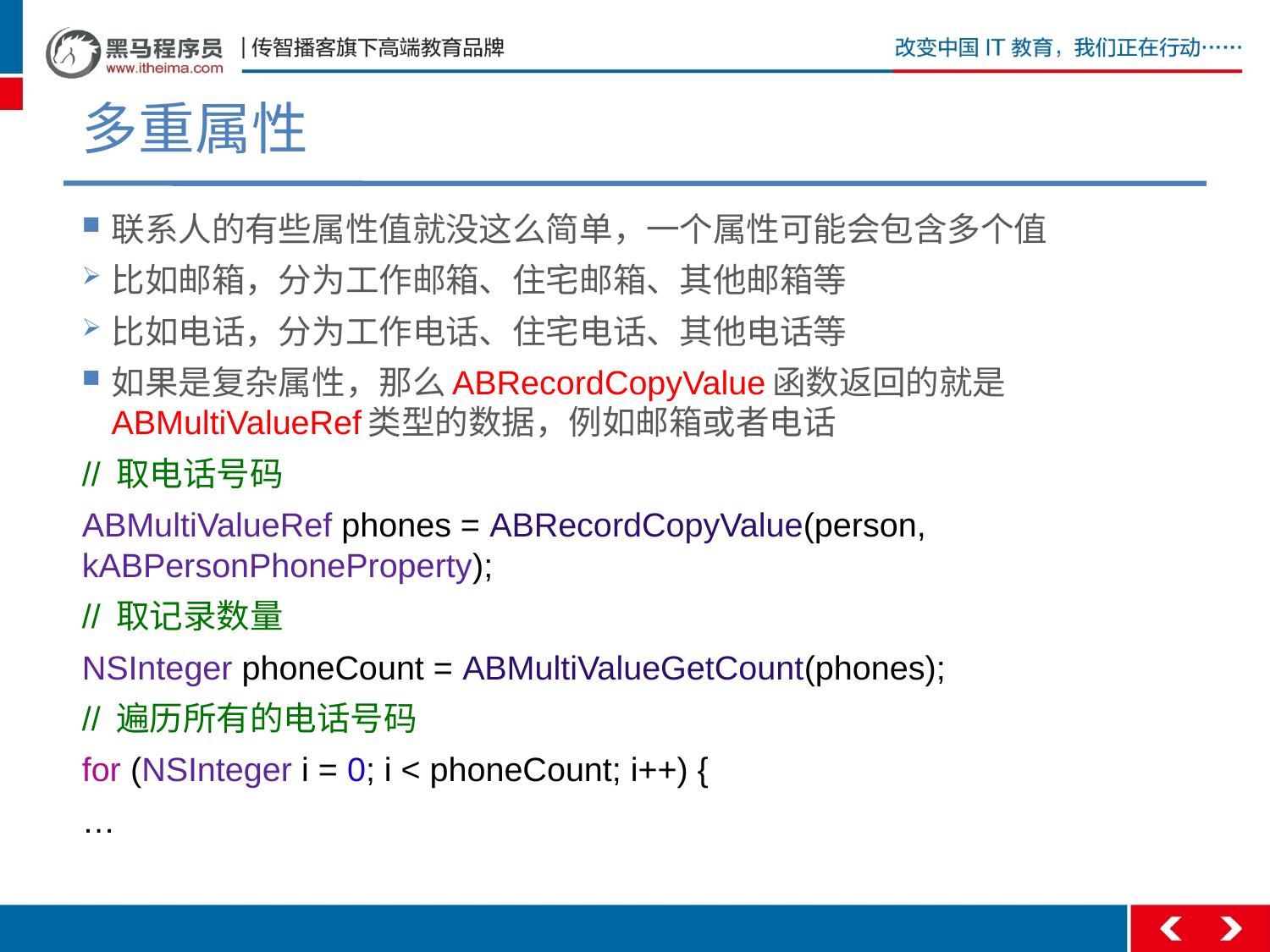

# 多重属性
联系人的有些属性值就没这么简单，一个属性可能会包含多个值
比如邮箱，分为工作邮箱、住宅邮箱、其他邮箱等
比如电话，分为工作电话、住宅电话、其他电话等
如果是复杂属性，那么ABRecordCopyValue函数返回的就是ABMultiValueRef类型的数据，例如邮箱或者电话
// 取电话号码
ABMultiValueRef phones = ABRecordCopyValue(person, kABPersonPhoneProperty);
// 取记录数量
NSInteger phoneCount = ABMultiValueGetCount(phones);
// 遍历所有的电话号码
for (NSInteger i = 0; i < phoneCount; i++) {
…